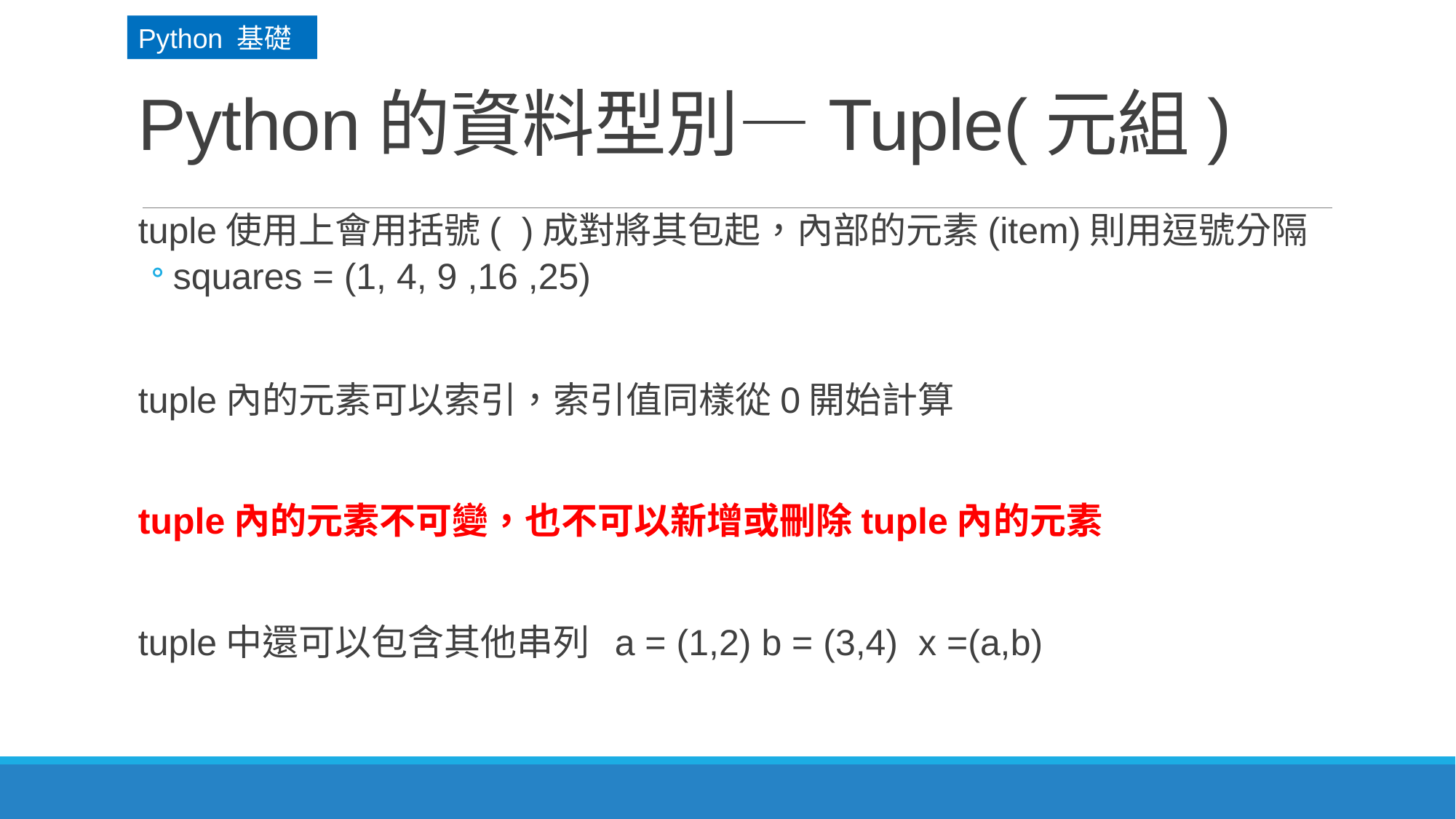

Python 基礎
# Python的資料型別—Tuple(元組)
tuple使用上會用括號(  )成對將其包起，內部的元素(item)則用逗號分隔
squares = (1, 4, 9 ,16 ,25)

tuple內的元素可以索引，索引值同樣從0開始計算

tuple內的元素不可變，也不可以新增或刪除tuple內的元素

tuple中還可以包含其他串列  a = (1,2) b = (3,4)  x =(a,b)